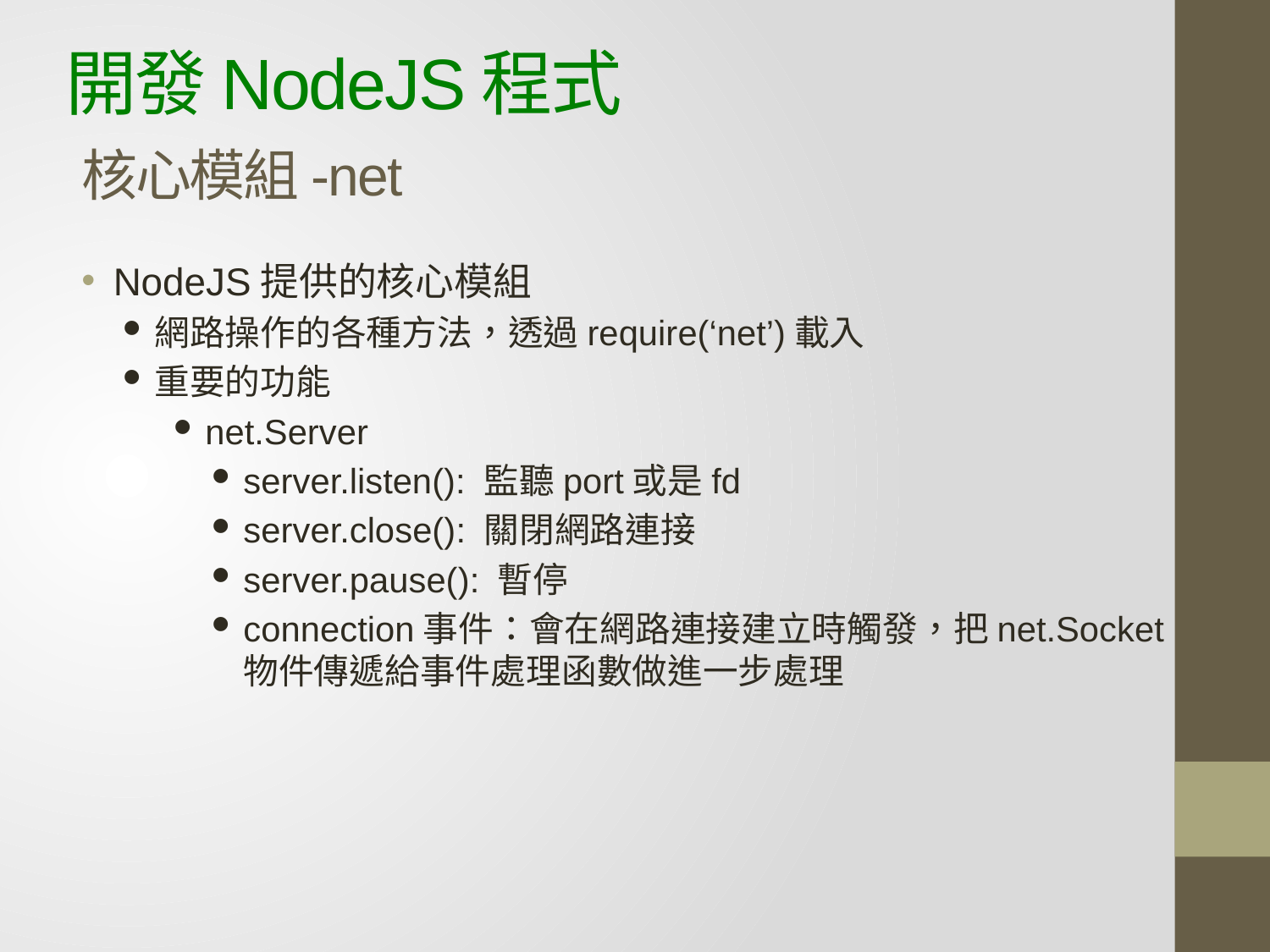

# 開發NodeJS程式 核心模組-net

NodeJS提供的核心模組
網路操作的各種方法，透過require(‘net’)載入
重要的功能
net.Server
server.listen(): 監聽port或是fd
server.close(): 關閉網路連接
server.pause(): 暫停
connection事件：會在網路連接建立時觸發，把net.Socket物件傳遞給事件處理函數做進一步處理